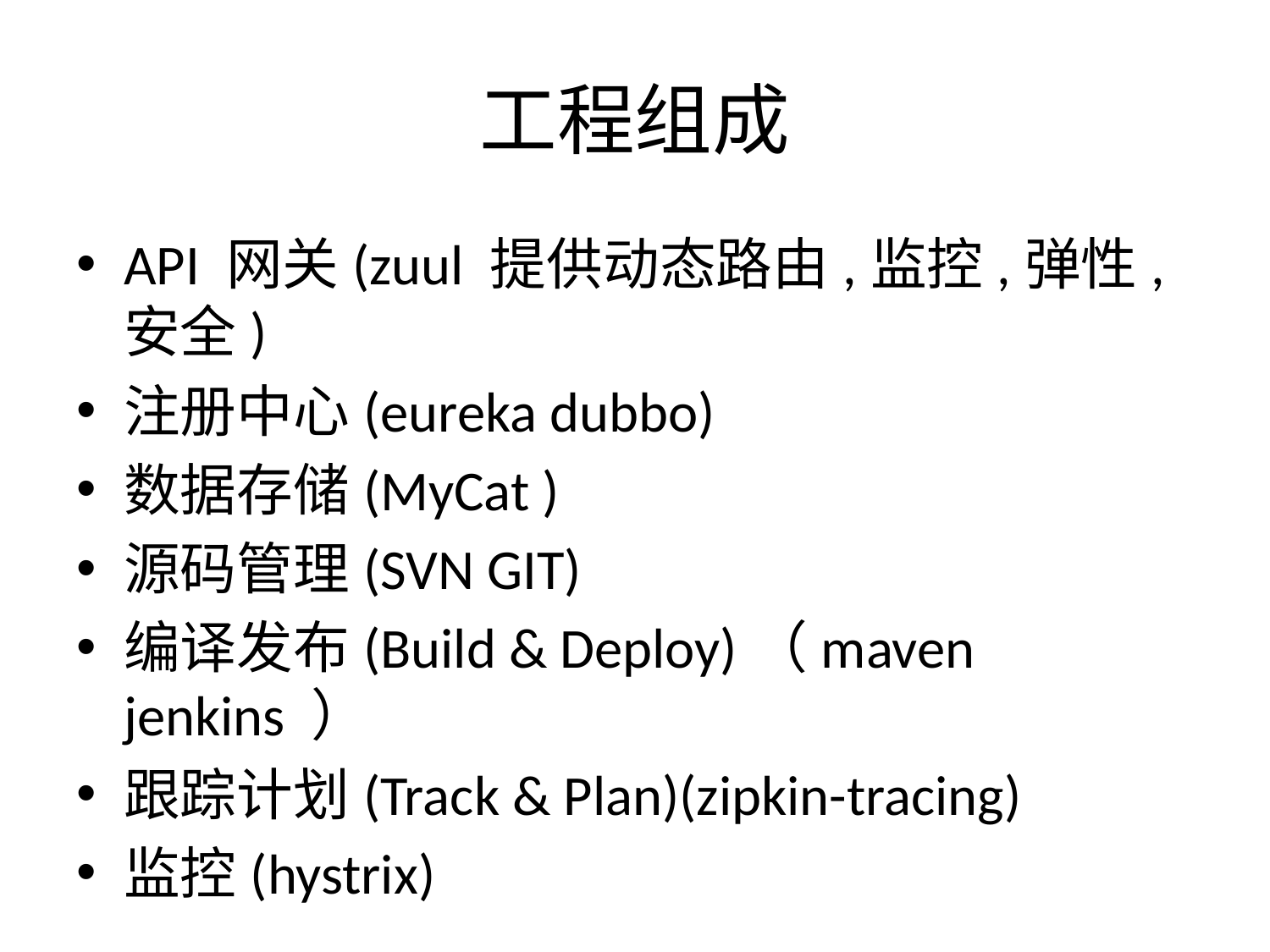

# 工程组成
API 网关(zuul 提供动态路由,监控,弹性,安全)
注册中心(eureka dubbo)
数据存储(MyCat )
源码管理(SVN GIT)
编译发布(Build & Deploy)（maven jenkins ）
跟踪计划(Track & Plan)(zipkin-tracing)
监控(hystrix)